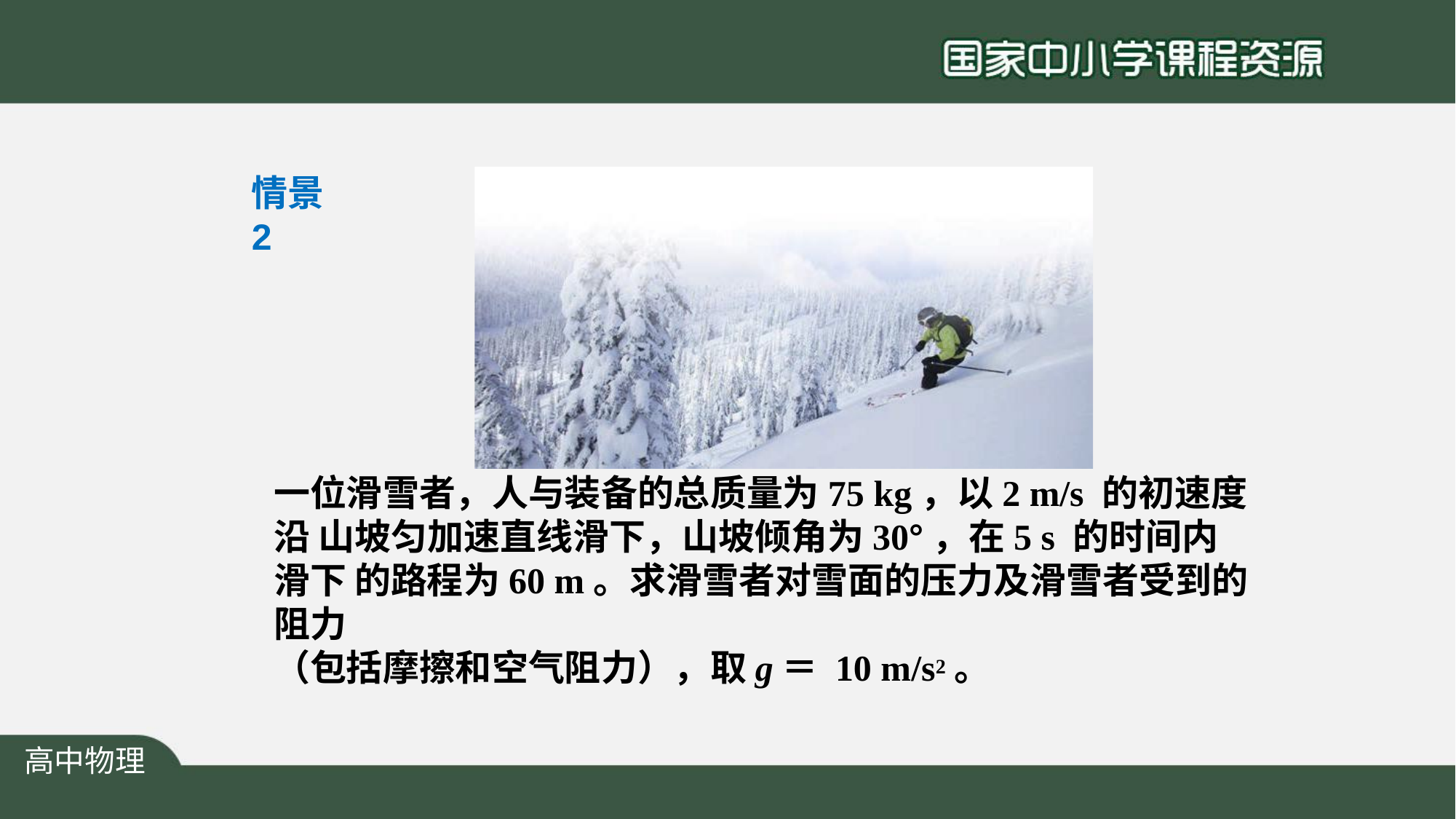

情景2
一位滑雪者，人与装备的总质量为75 kg，以2 m/s 的初速度沿 山坡匀加速直线滑下，山坡倾角为30°，在5 s 的时间内滑下 的路程为60 m。求滑雪者对雪面的压力及滑雪者受到的阻力
（包括摩擦和空气阻力），取g＝ 10 m/s2。
高中物理